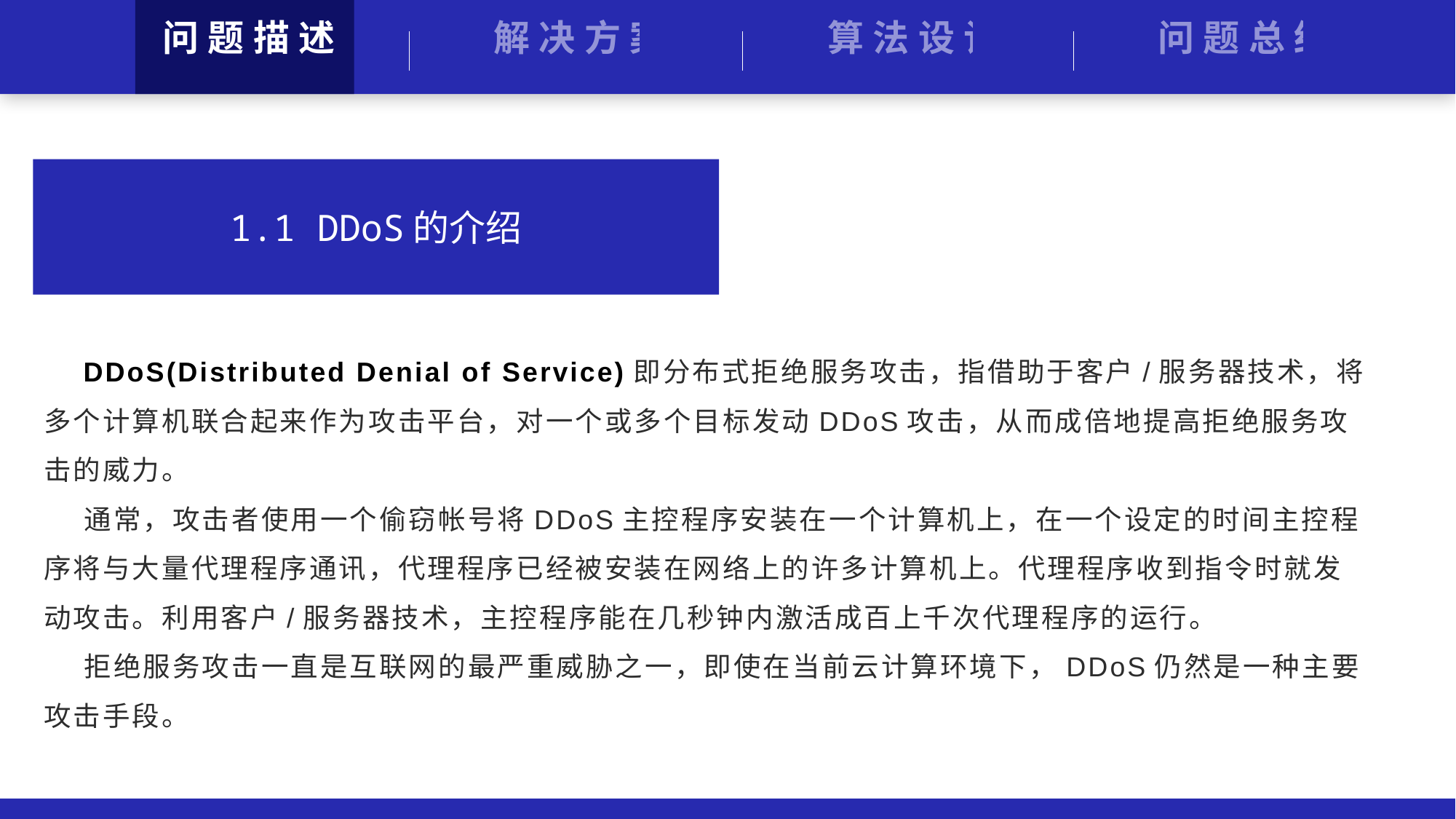

算法设计
问题总结
问题描述
解决方案
1.1 DDoS的介绍
    DDoS(Distributed Denial of Service)即分布式拒绝服务攻击，指借助于客户/服务器技术，将多个计算机联合起来作为攻击平台，对一个或多个目标发动DDoS攻击，从而成倍地提高拒绝服务攻击的威力。
    通常，攻击者使用一个偷窃帐号将DDoS主控程序安装在一个计算机上，在一个设定的时间主控程序将与大量代理程序通讯，代理程序已经被安装在网络上的许多计算机上。代理程序收到指令时就发动攻击。利用客户/服务器技术，主控程序能在几秒钟内激活成百上千次代理程序的运行。
    拒绝服务攻击一直是互联网的最严重威胁之一，即使在当前云计算环境下，DDoS仍然是一种主要攻击手段。